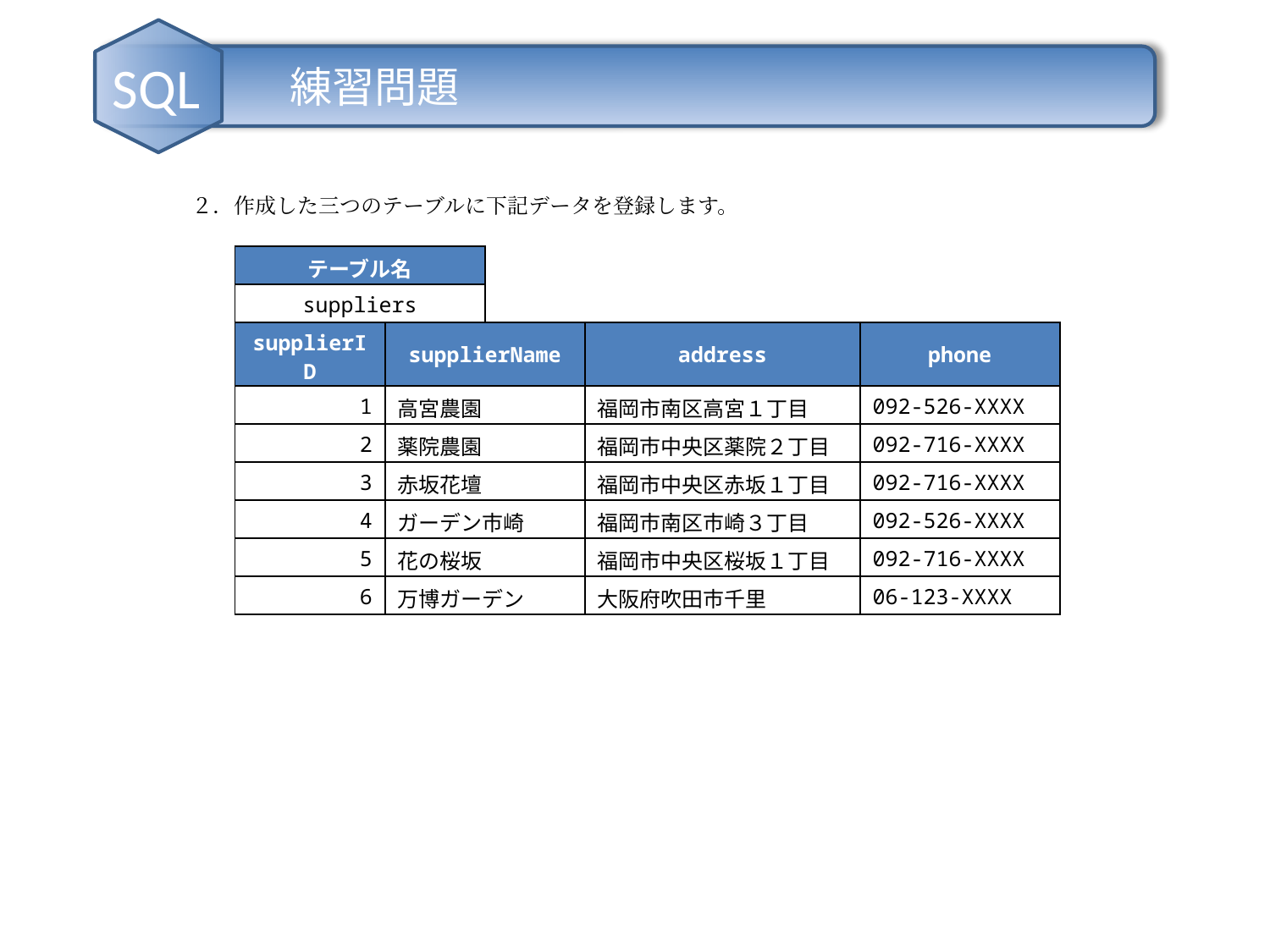

練習問題
SQL
２．作成した三つのテーブルに下記データを登録します。
| テーブル名 |
| --- |
| suppliers |
| supplierID | supplierName | address | phone |
| --- | --- | --- | --- |
| 1 | 高宮農園 | 福岡市南区高宮１丁目 | 092-526-XXXX |
| 2 | 薬院農園 | 福岡市中央区薬院２丁目 | 092-716-XXXX |
| 3 | 赤坂花壇 | 福岡市中央区赤坂１丁目 | 092-716-XXXX |
| 4 | ガーデン市崎 | 福岡市南区市崎３丁目 | 092-526-XXXX |
| 5 | 花の桜坂 | 福岡市中央区桜坂１丁目 | 092-716-XXXX |
| 6 | 万博ガーデン | 大阪府吹田市千里 | 06-123-XXXX |